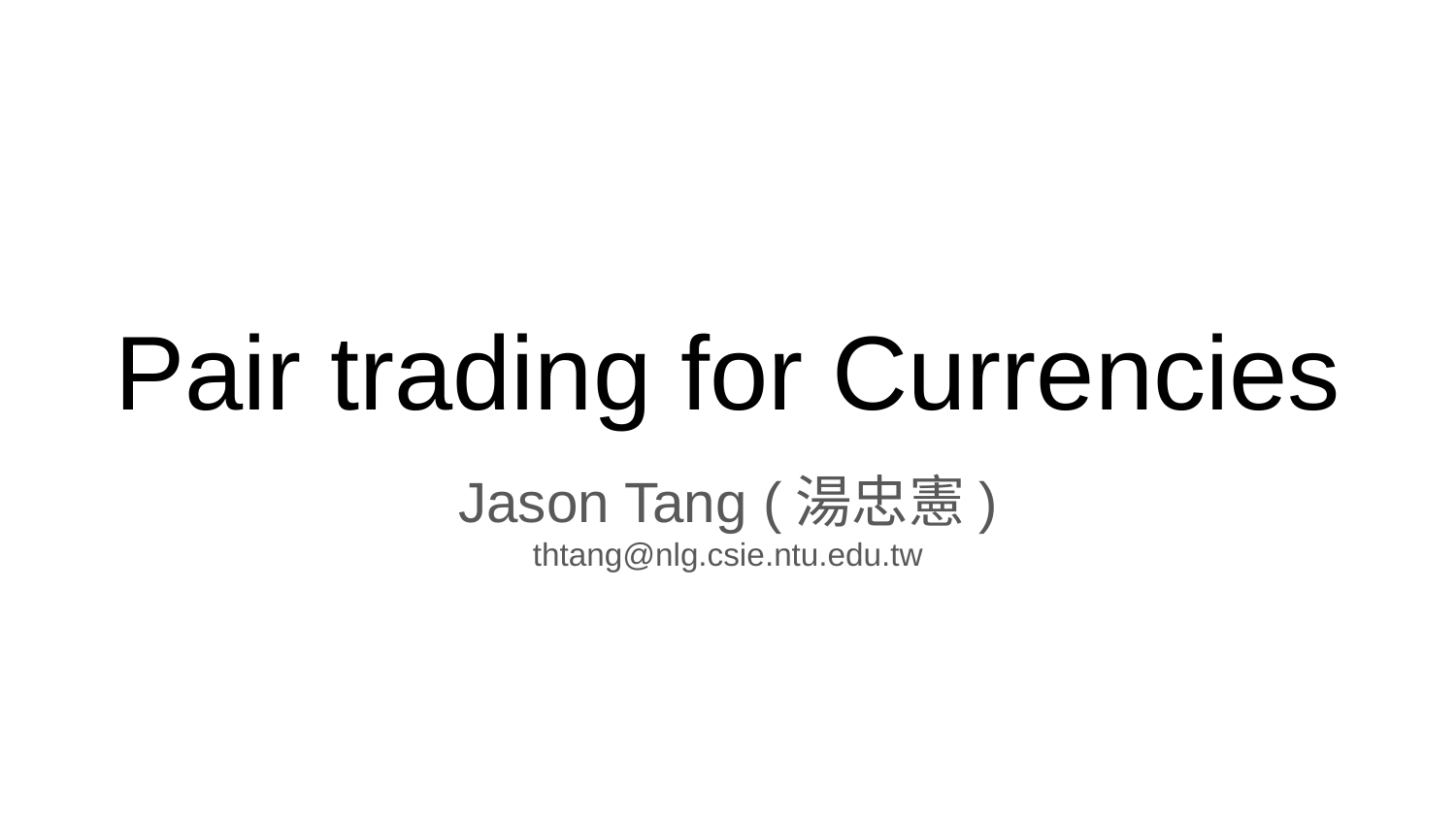

# Pair trading for Currencies
Jason Tang (湯忠憲)
thtang@nlg.csie.ntu.edu.tw